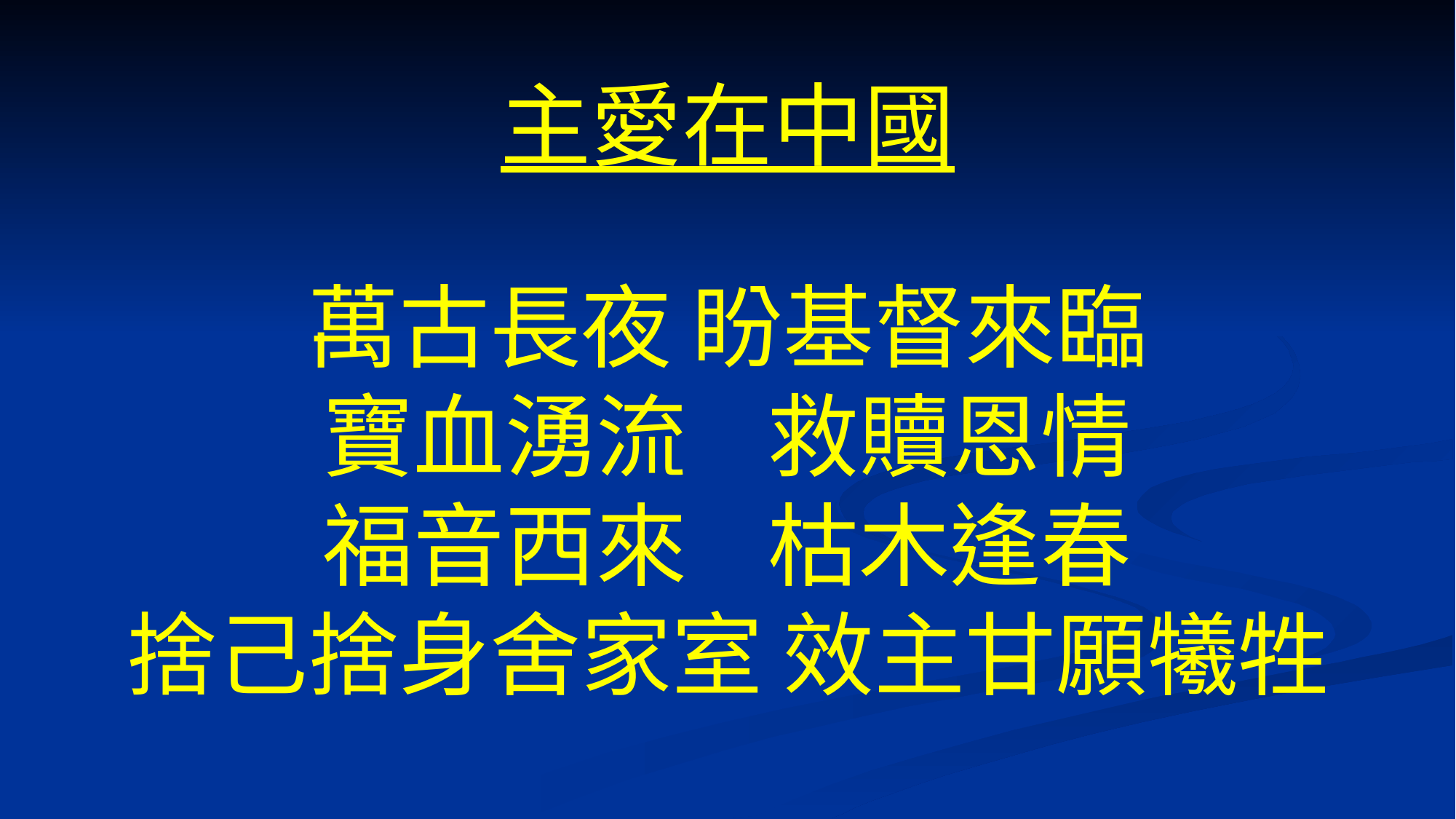

主愛在中國

萬古長夜 盼基督來臨
寶血湧流    救贖恩情
福音西來    枯木逢春
捨己捨身舍家室 效主甘願犧牲